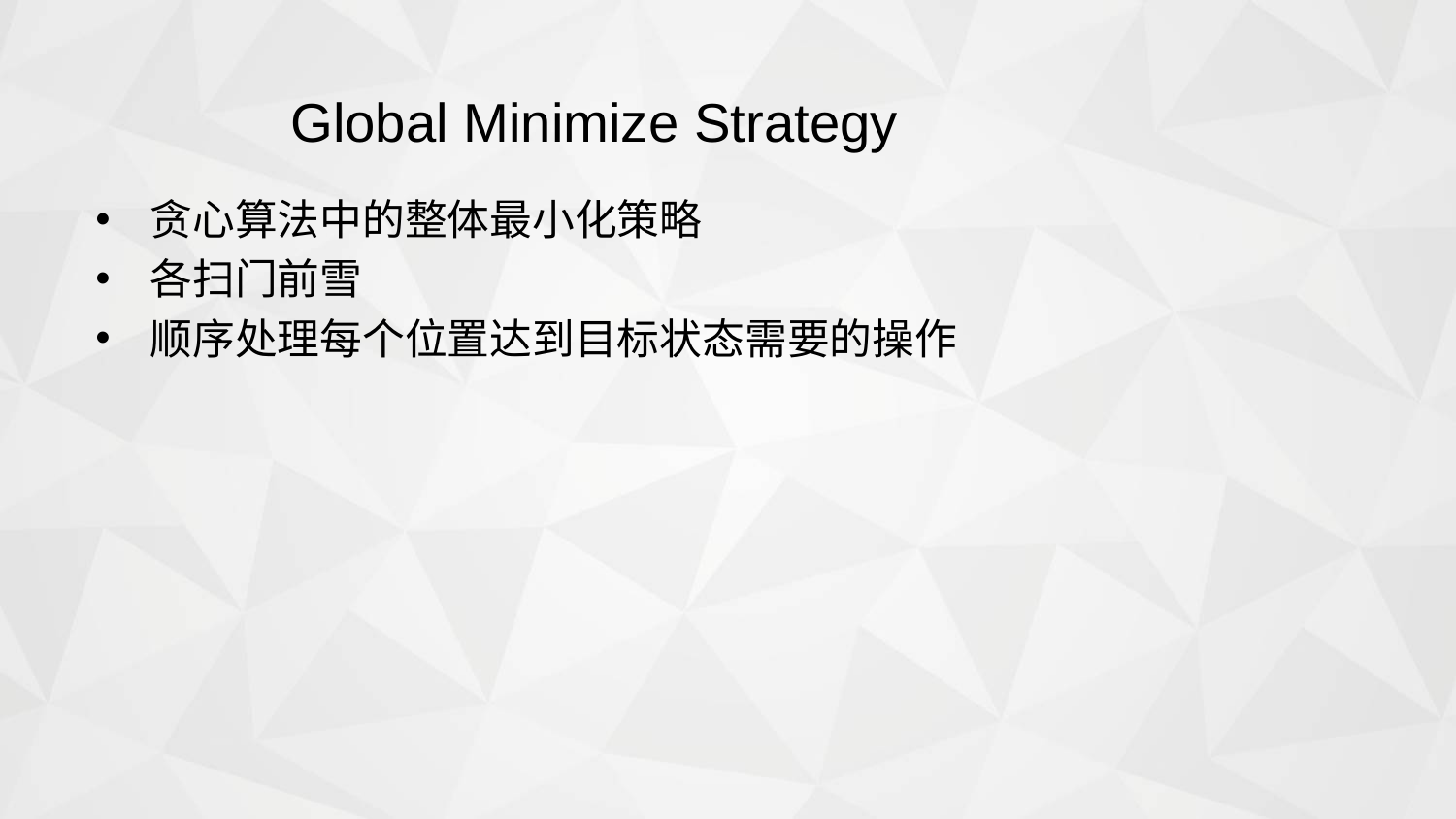

# Global Minimize Strategy
贪心算法中的整体最小化策略
各扫门前雪
顺序处理每个位置达到目标状态需要的操作